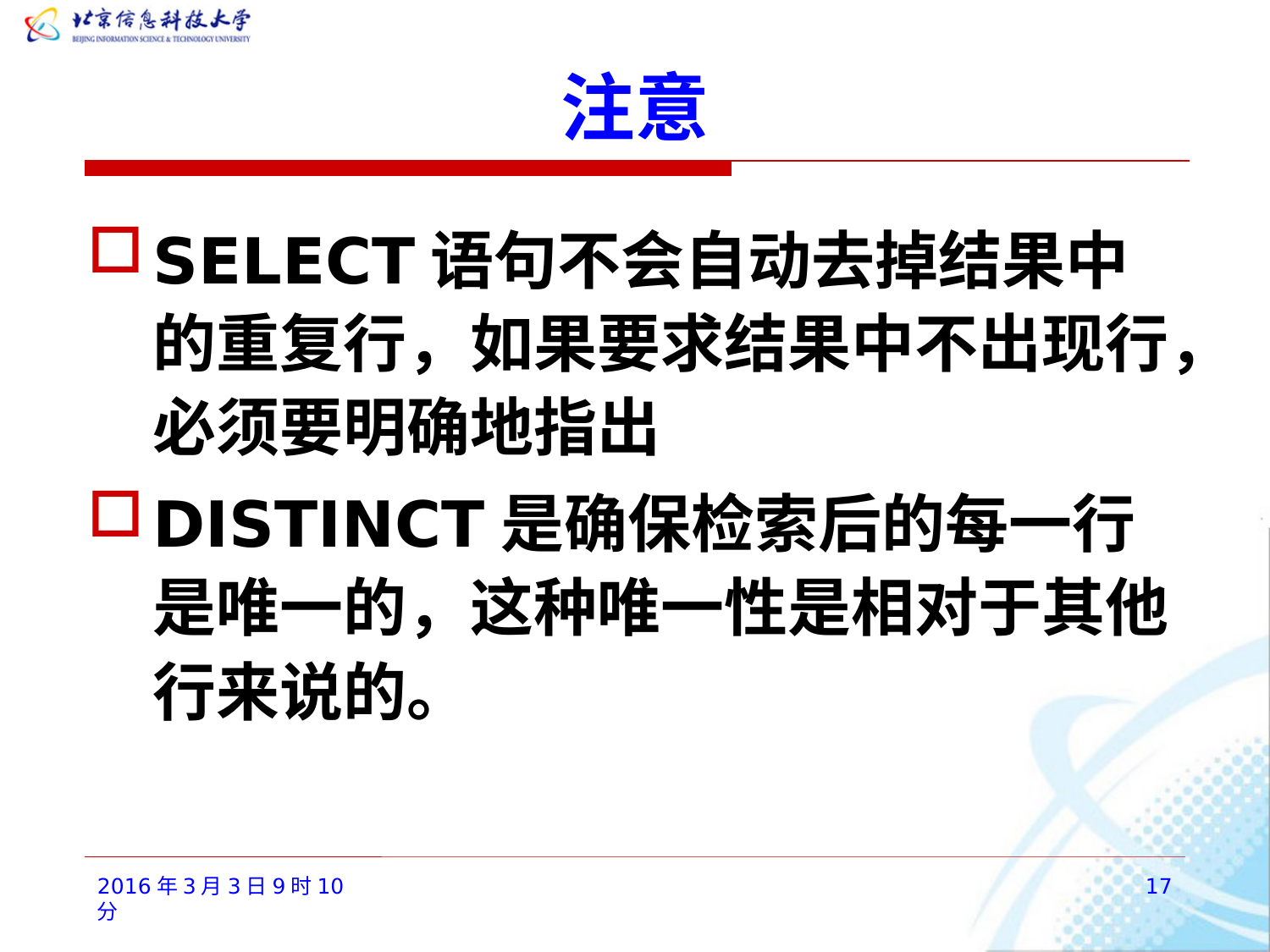

# 注意
SELECT语句不会自动去掉结果中的重复行，如果要求结果中不出现行，必须要明确地指出
DISTINCT是确保检索后的每一行是唯一的，这种唯一性是相对于其他行来说的。
2016年3月3日9时10分
17